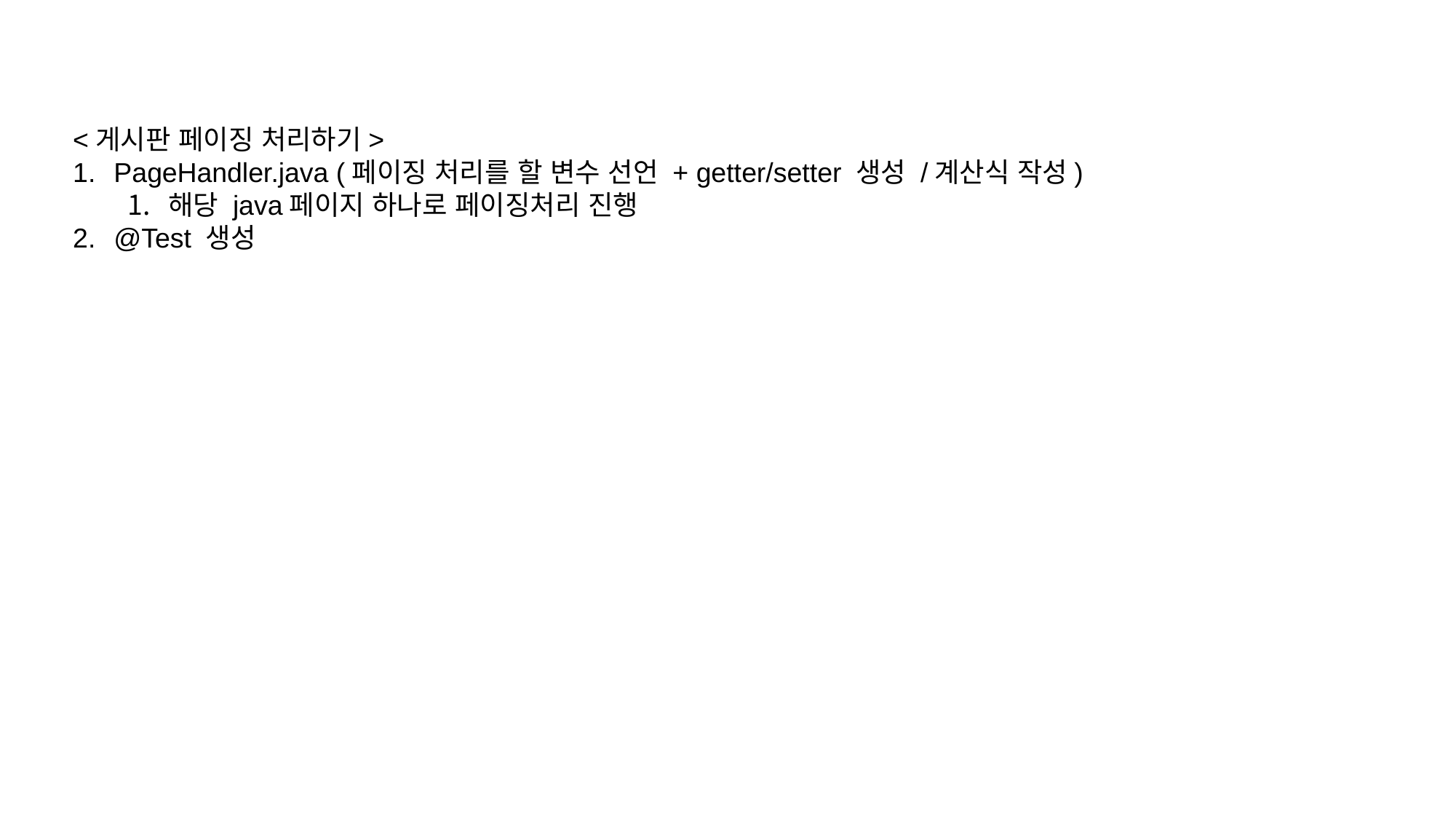

<게시판 페이징 처리하기>
PageHandler.java (페이징 처리를 할 변수 선언 + getter/setter 생성 /계산식 작성)
해당 java페이지 하나로 페이징처리 진행
@Test 생성